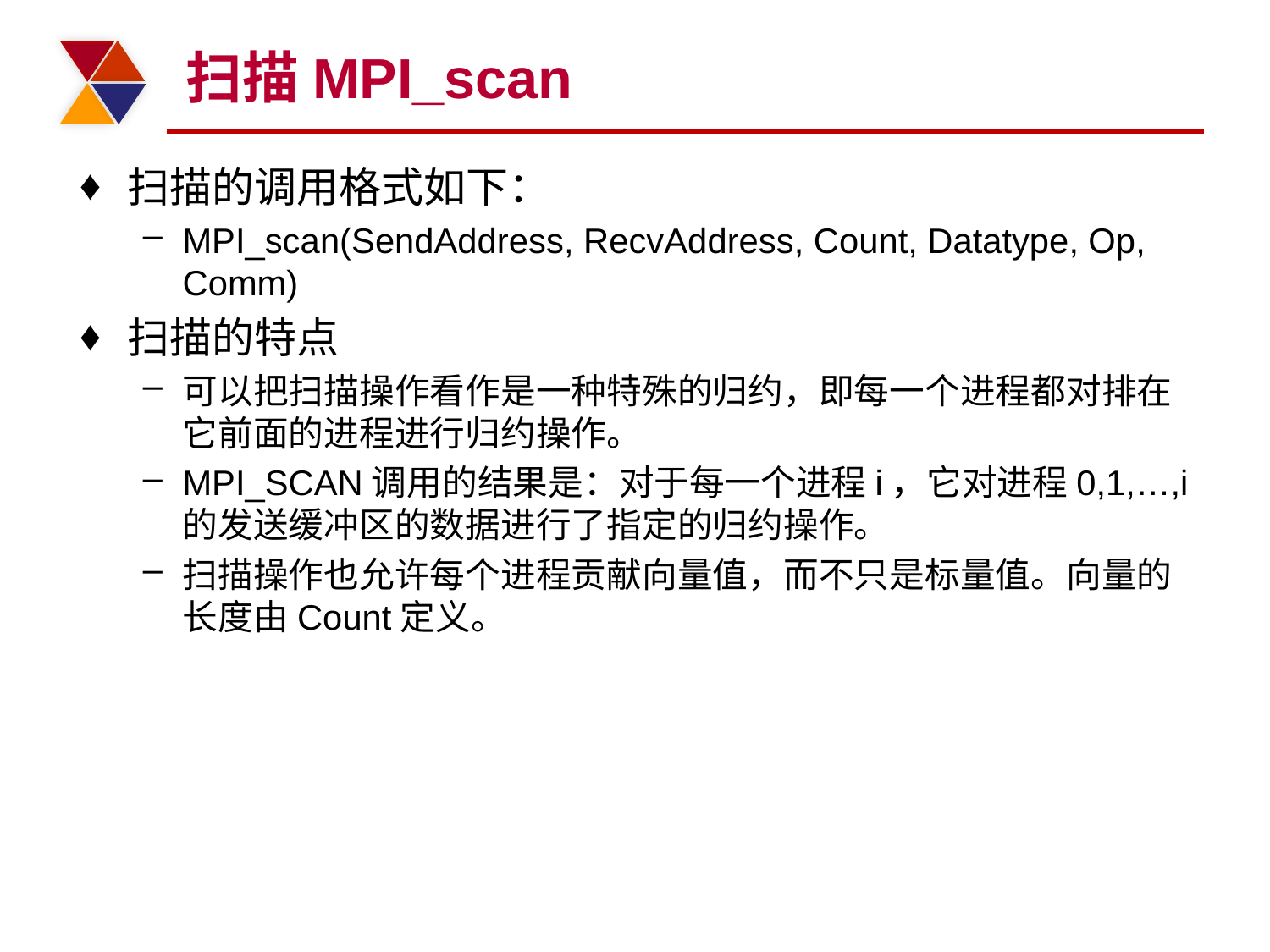

# 扫描MPI_scan
扫描的调用格式如下：
MPI_scan(SendAddress, RecvAddress, Count, Datatype, Op, Comm)
扫描的特点
可以把扫描操作看作是一种特殊的归约，即每一个进程都对排在它前面的进程进行归约操作。
MPI_SCAN调用的结果是：对于每一个进程i，它对进程0,1,…,i的发送缓冲区的数据进行了指定的归约操作。
扫描操作也允许每个进程贡献向量值，而不只是标量值。向量的长度由Count定义。